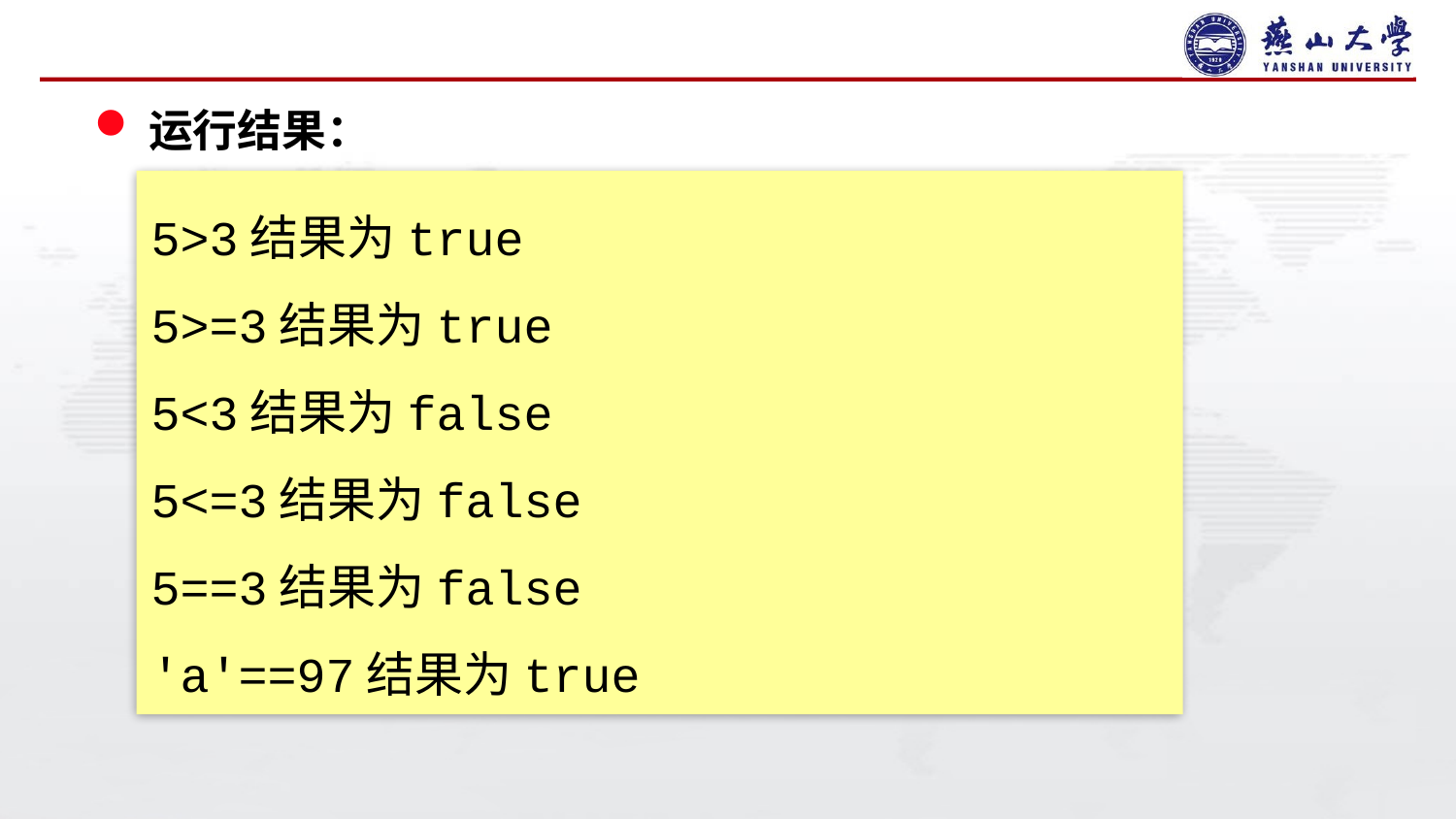

#
运行结果：

5>3结果为true
5>=3结果为true
5<3结果为false
5<=3结果为false
5==3结果为false
'a'==97结果为true